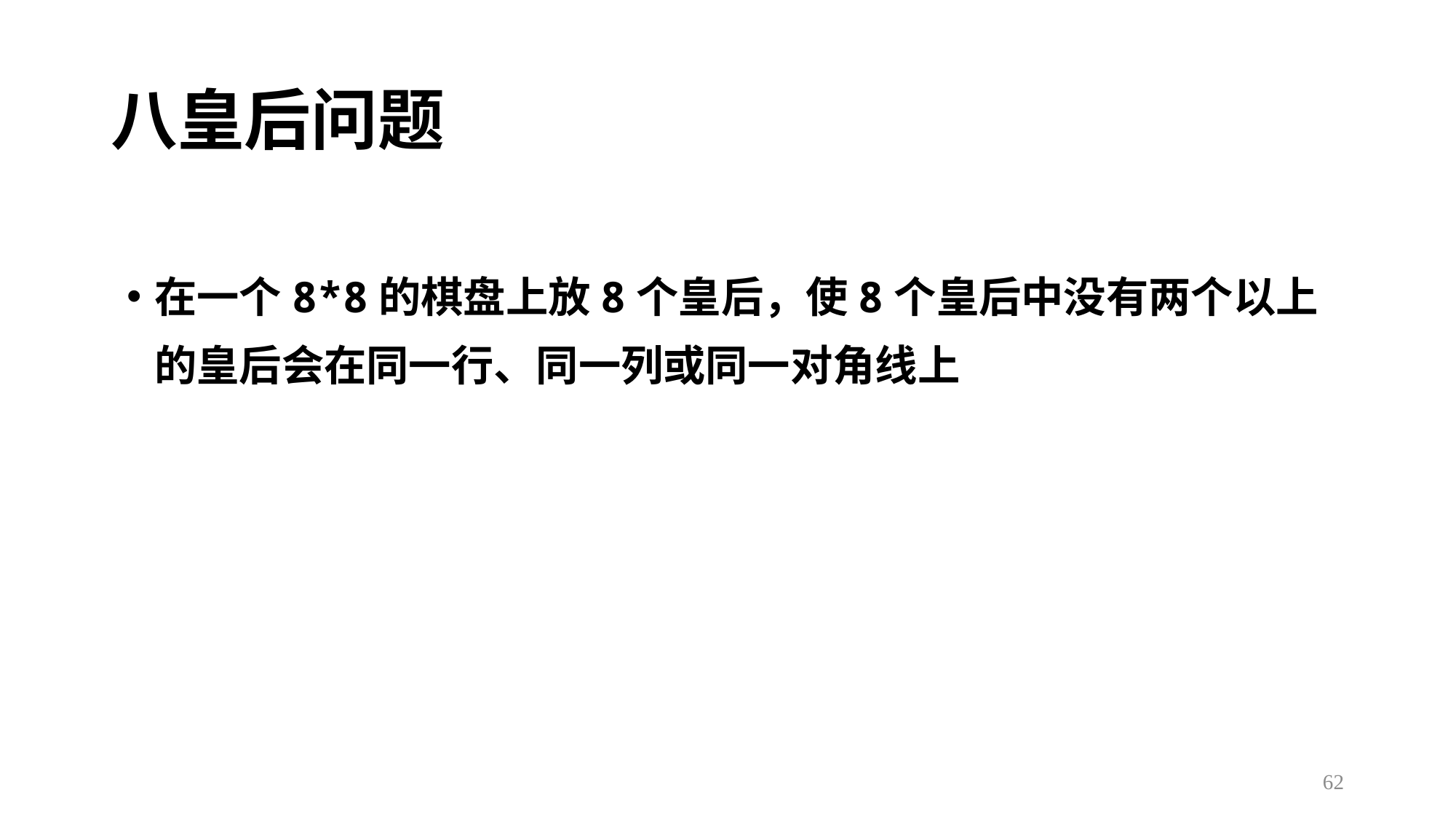

# 八皇后问题
在一个8*8的棋盘上放8个皇后，使8个皇后中没有两个以上的皇后会在同一行、同一列或同一对角线上
62